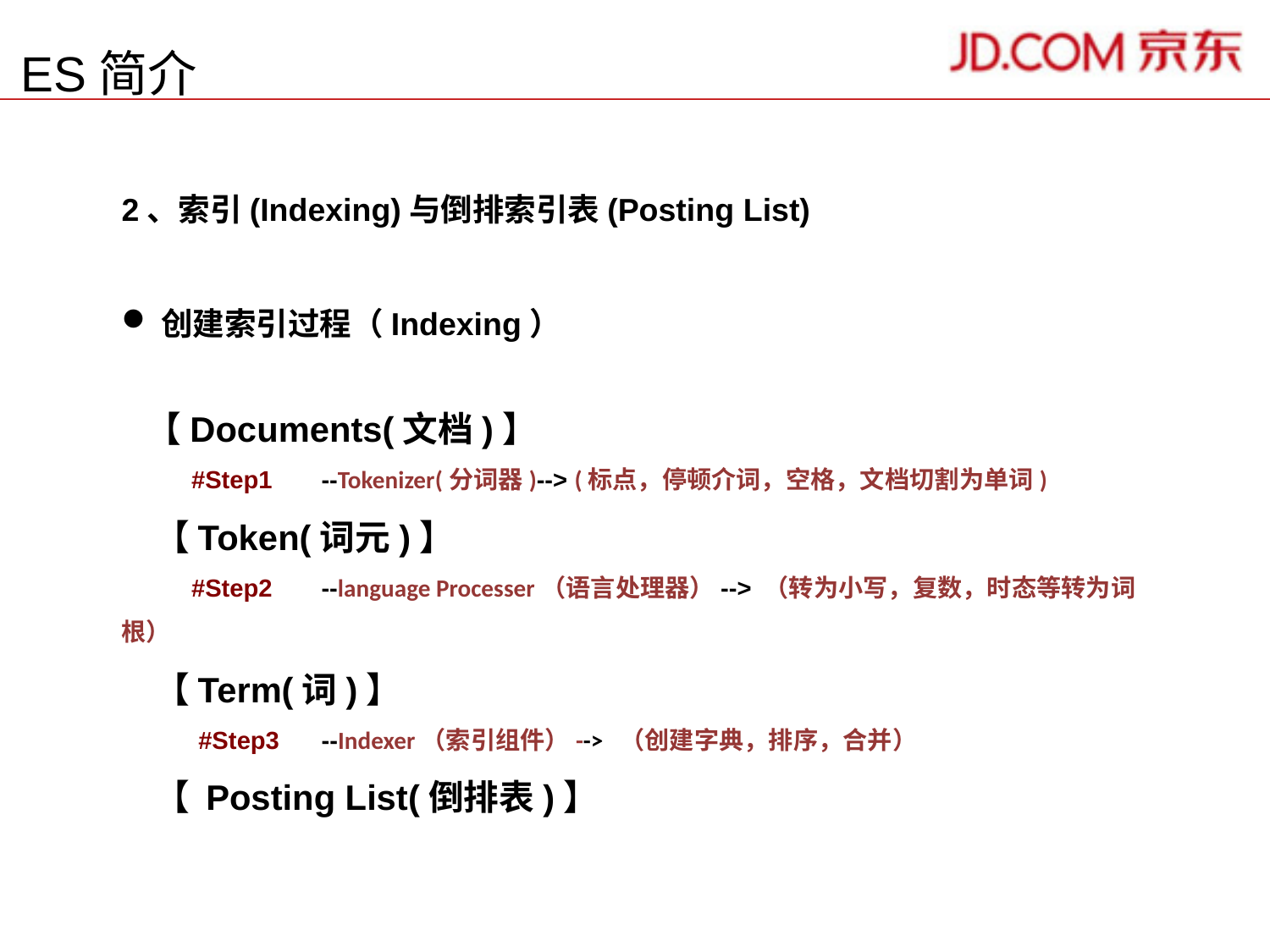

ES简介

2、索引(Indexing)与倒排索引表(Posting List)

创建索引过程（Indexing）

  【Documents(文档)】
          #Step1       --Tokenizer(分词器)--> (标点，停顿介词，空格，文档切割为单词)
   【Token(词元)】
          #Step2       --language Processer（语言处理器）--> （转为小写，复数，时态等转为词根）
   【Term(词)】
           #Step3      --Indexer（索引组件）-->  （创建字典，排序，合并）
   【 Posting List(倒排表)】